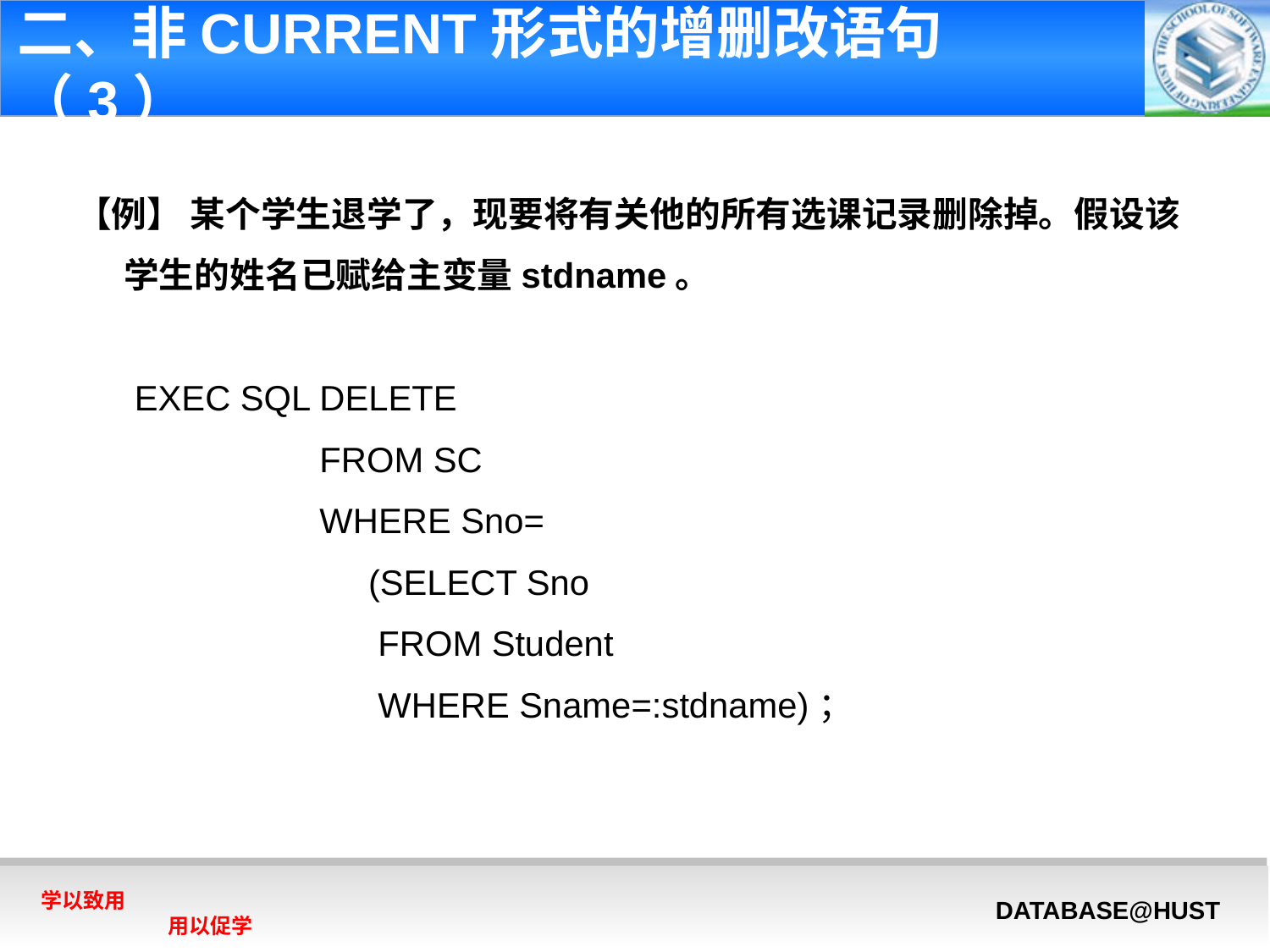

# 二、非CURRENT形式的增删改语句（3）
【例】 某个学生退学了，现要将有关他的所有选课记录删除掉。假设该学生的姓名已赋给主变量stdname。

      EXEC SQL DELETE
                         FROM SC
                         WHERE Sno=
                              (SELECT Sno
                               FROM Student
                               WHERE Sname=:stdname)；